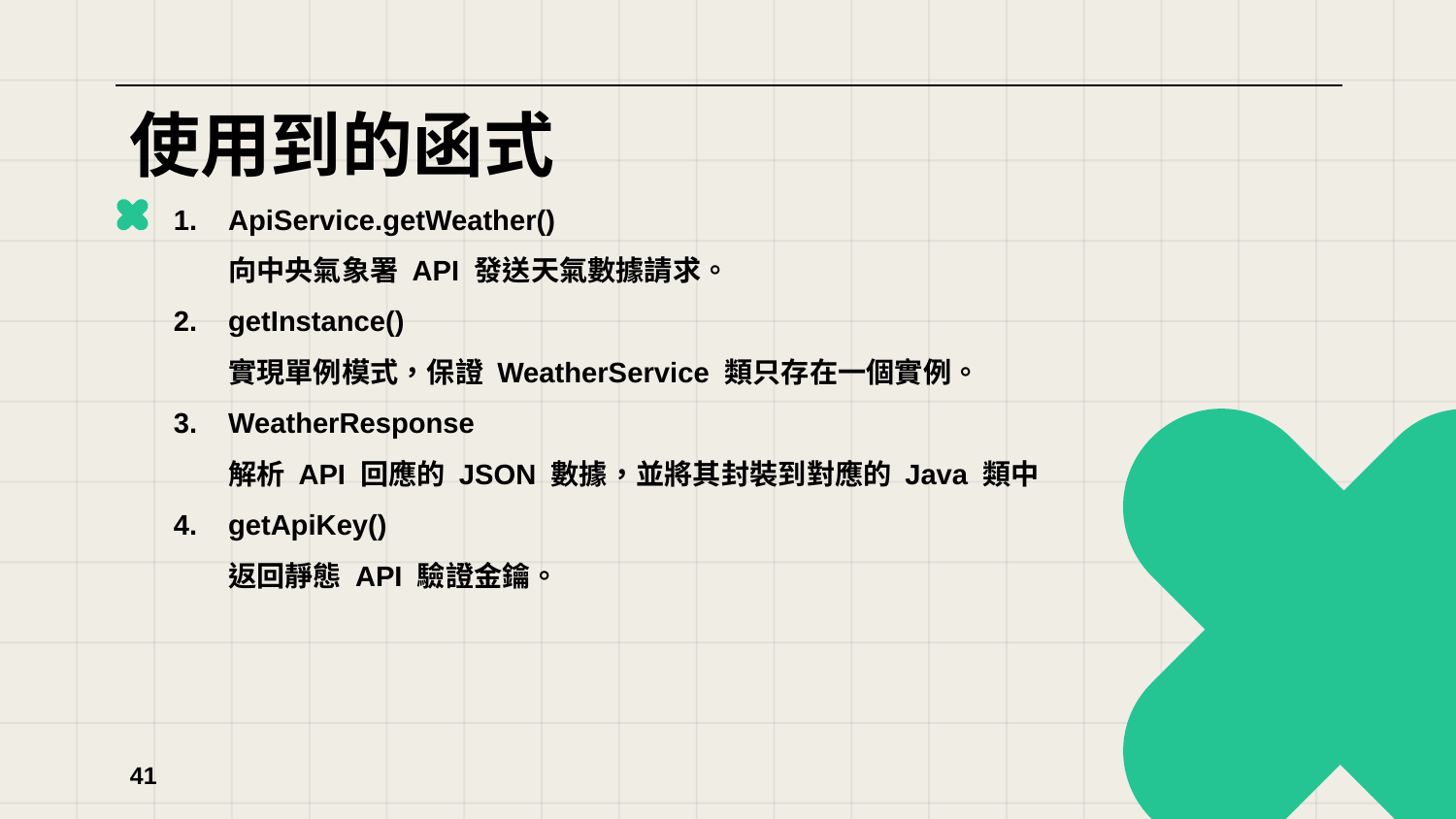

# 使用到的函式
ApiService.getWeather()
向中央氣象署 API 發送天氣數據請求。
getInstance()
實現單例模式，保證 WeatherService 類只存在一個實例。
WeatherResponse
解析 API 回應的 JSON 數據，並將其封裝到對應的 Java 類中
getApiKey()
返回靜態 API 驗證金鑰。

41